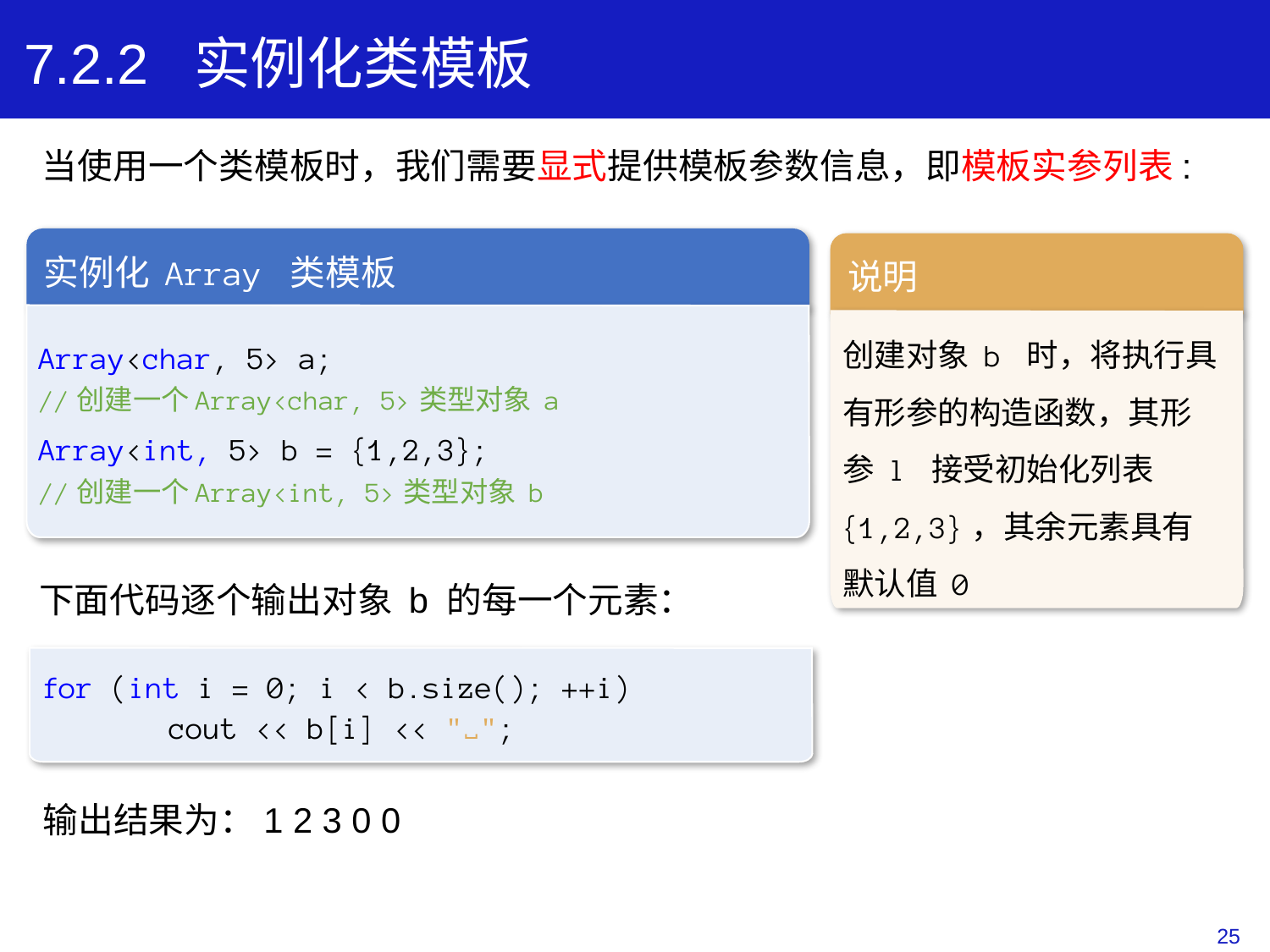

7.2.2  实例化类模板
当使用一个类模板时，我们需要显式提供模板参数信息，即模板实参列表:
实例化 Array 类模板
Array<char, 5> a;
//创建一个Array<char, 5>类型对象 a
Array<int, 5> b = {1,2,3};
//创建一个Array<int, 5>类型对象 b
说明
创建对象 b 时，将执行具
有形参的构造函数，其形
参 l 接受初始化列表
{1,2,3}，其余元素具有
默认值 0
学习目标
下面代码逐个输出对象 b 的每一个元素：
for (int i = 0; i < b.size(); ++i)
	cout << b[i] << "␣";
输出结果为：1 2 3 0 0
25